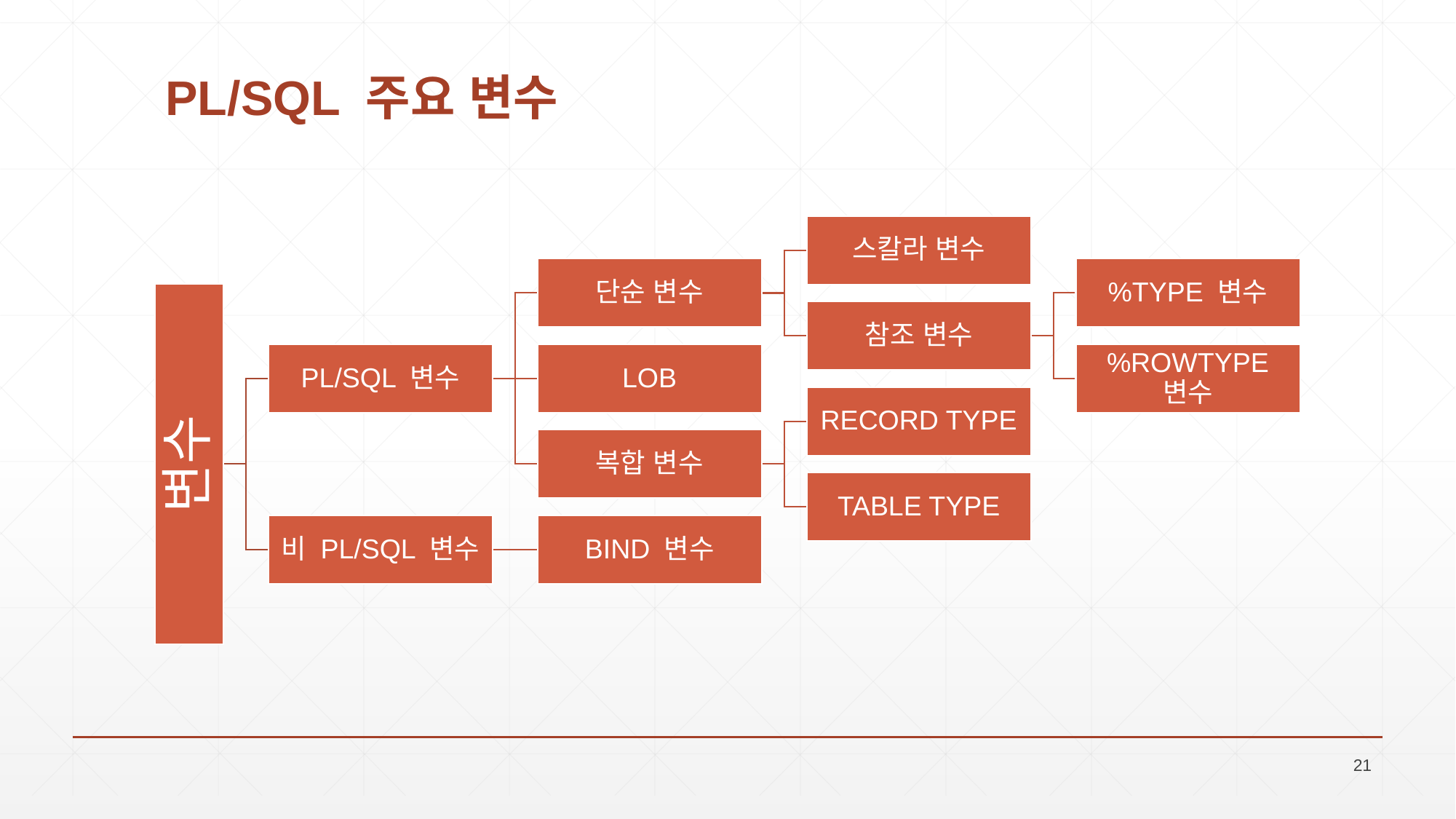

# PL/SQL 주요 변수

변수
PL/SQL 변수
단순 변수
스칼라 변수
참조 변수
%TYPE 변수
%ROWTYPE 변수
LOB
복합 변수
RECORD TYPE
TABLE TYPE
비 PL/SQL 변수
BIND 변수
21